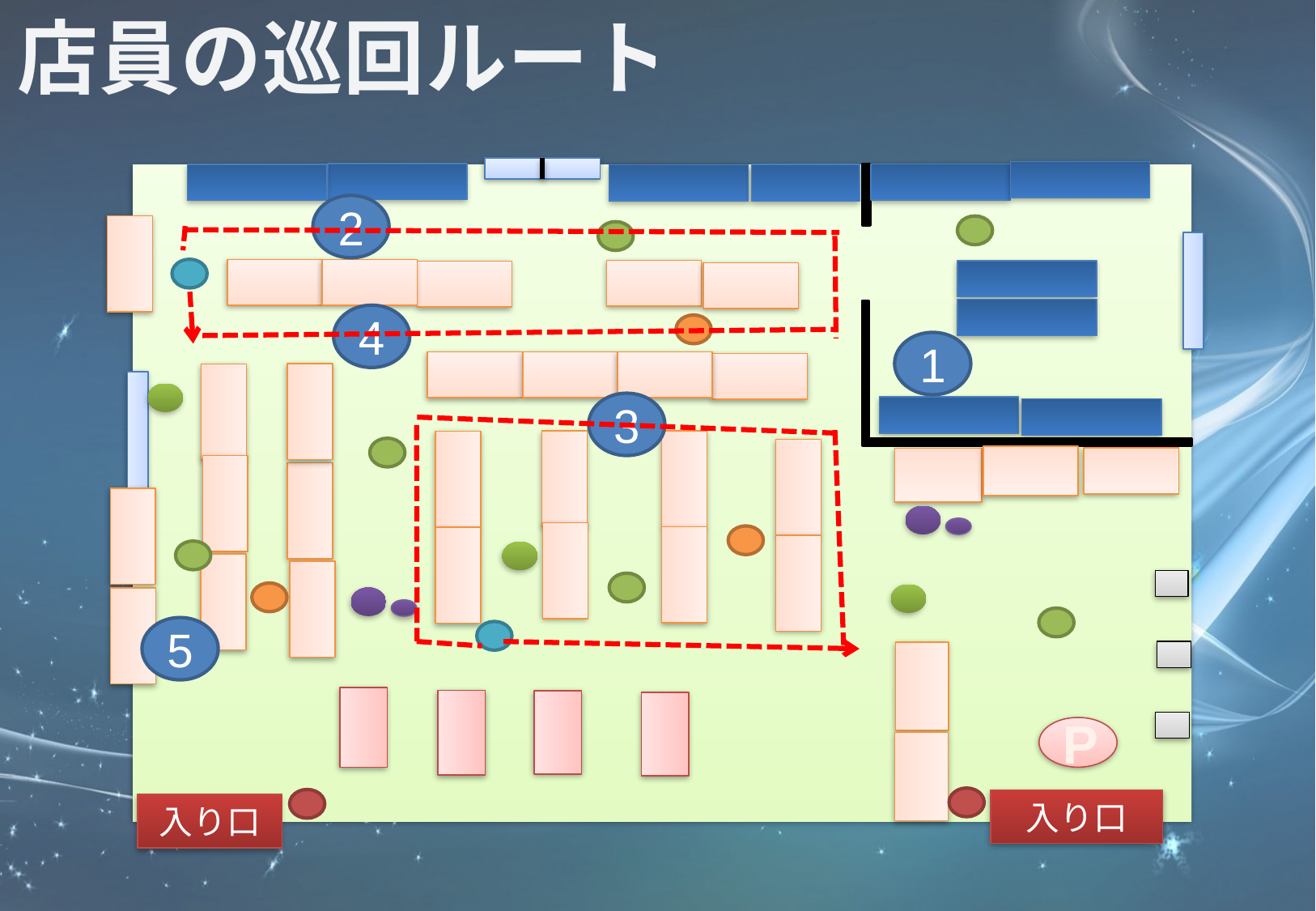

店員の巡回ルート

入り口

入り口
2
4
1
3
5

P